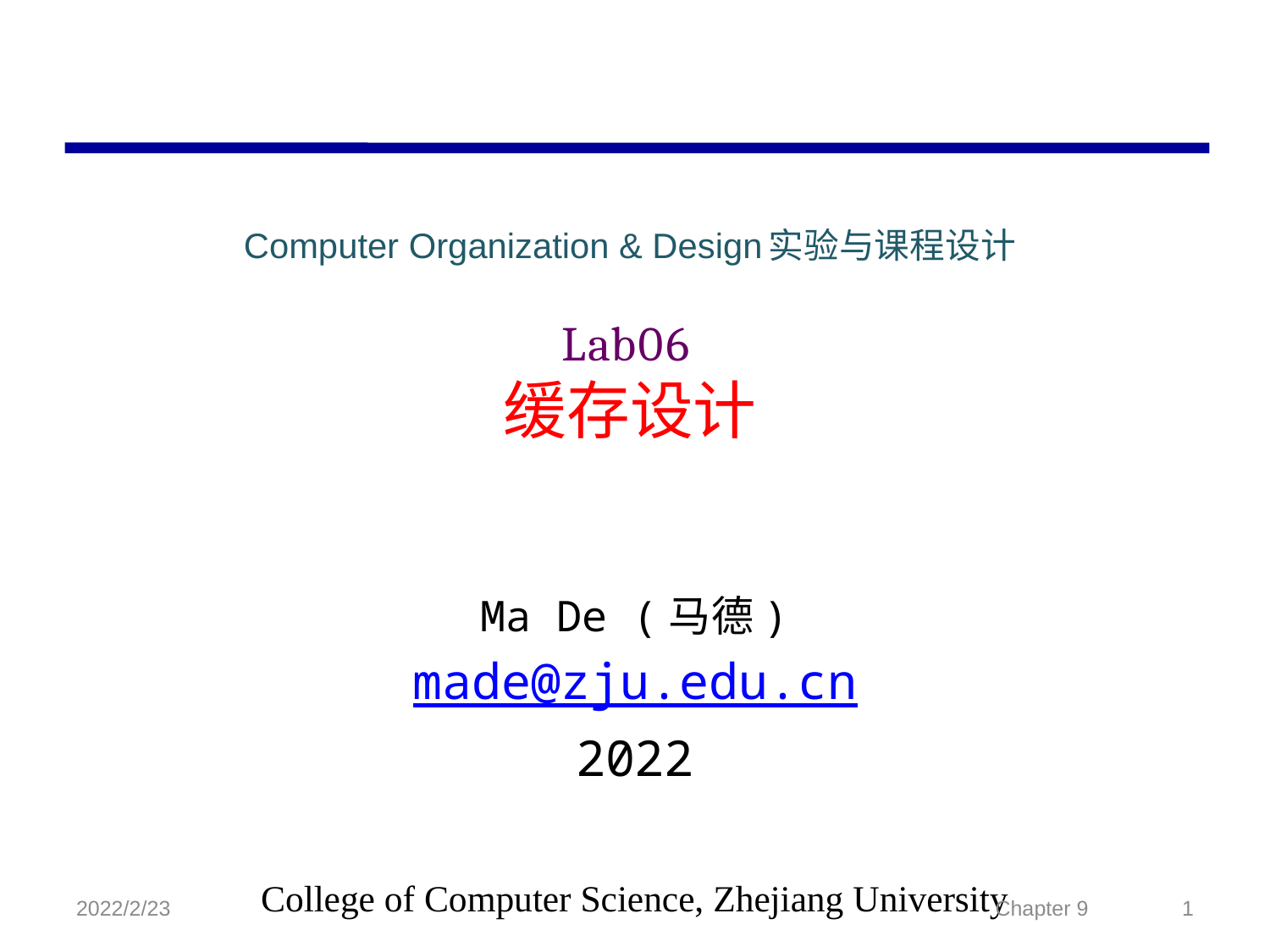

# Computer Organization & Design实验与课程设计 Lab06 缓存设计
Ma De (马德)
made@zju.edu.cn
2022
College of Computer Science, Zhejiang University
2022/2/23
Chapter 9
1